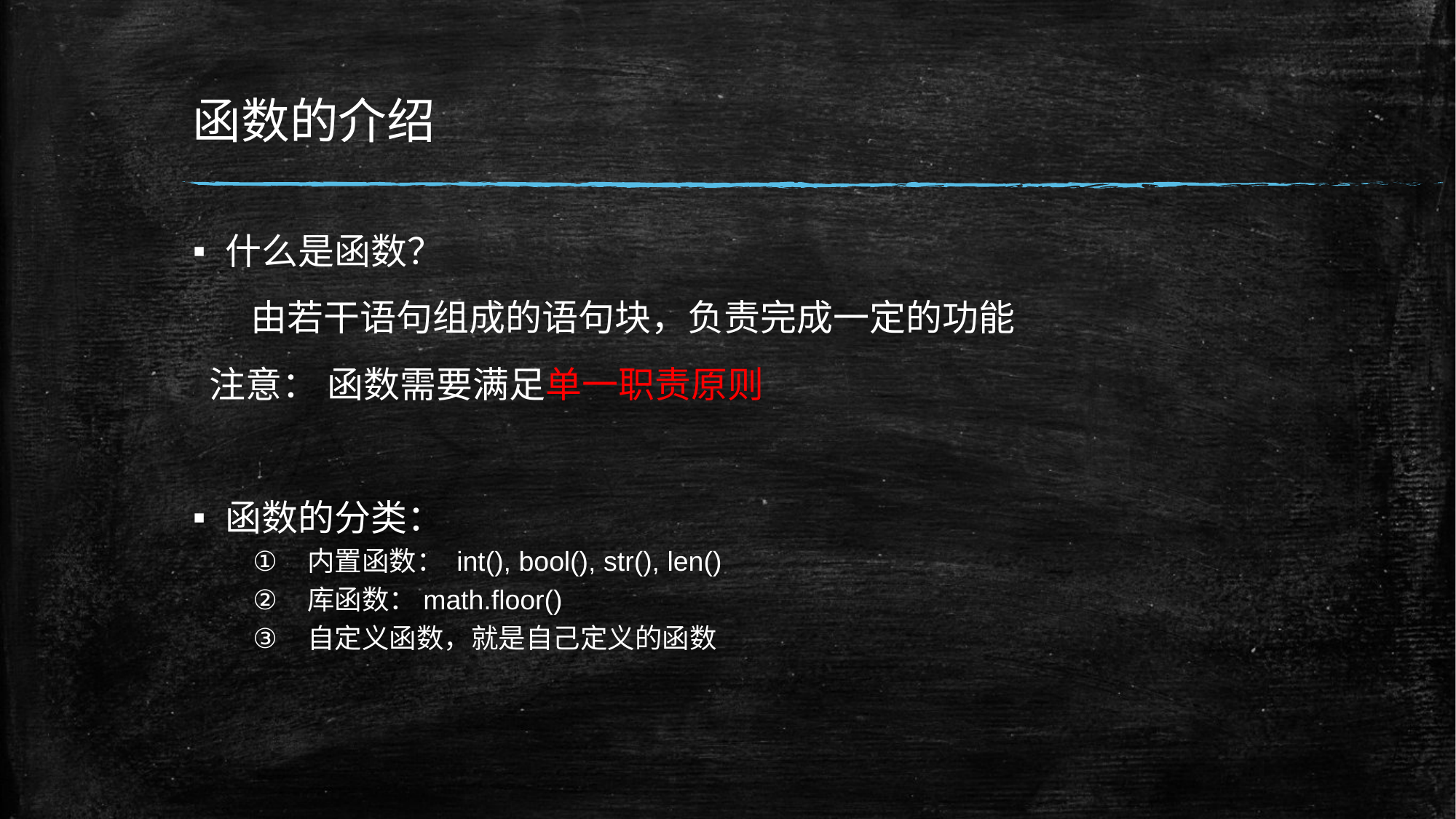

# 函数的介绍
什么是函数？
      由若干语句组成的语句块，负责完成一定的功能
 注意： 函数需要满足单一职责原则

函数的分类：
内置函数： int(), bool(), str(), len()
库函数：math.floor()
自定义函数，就是自己定义的函数